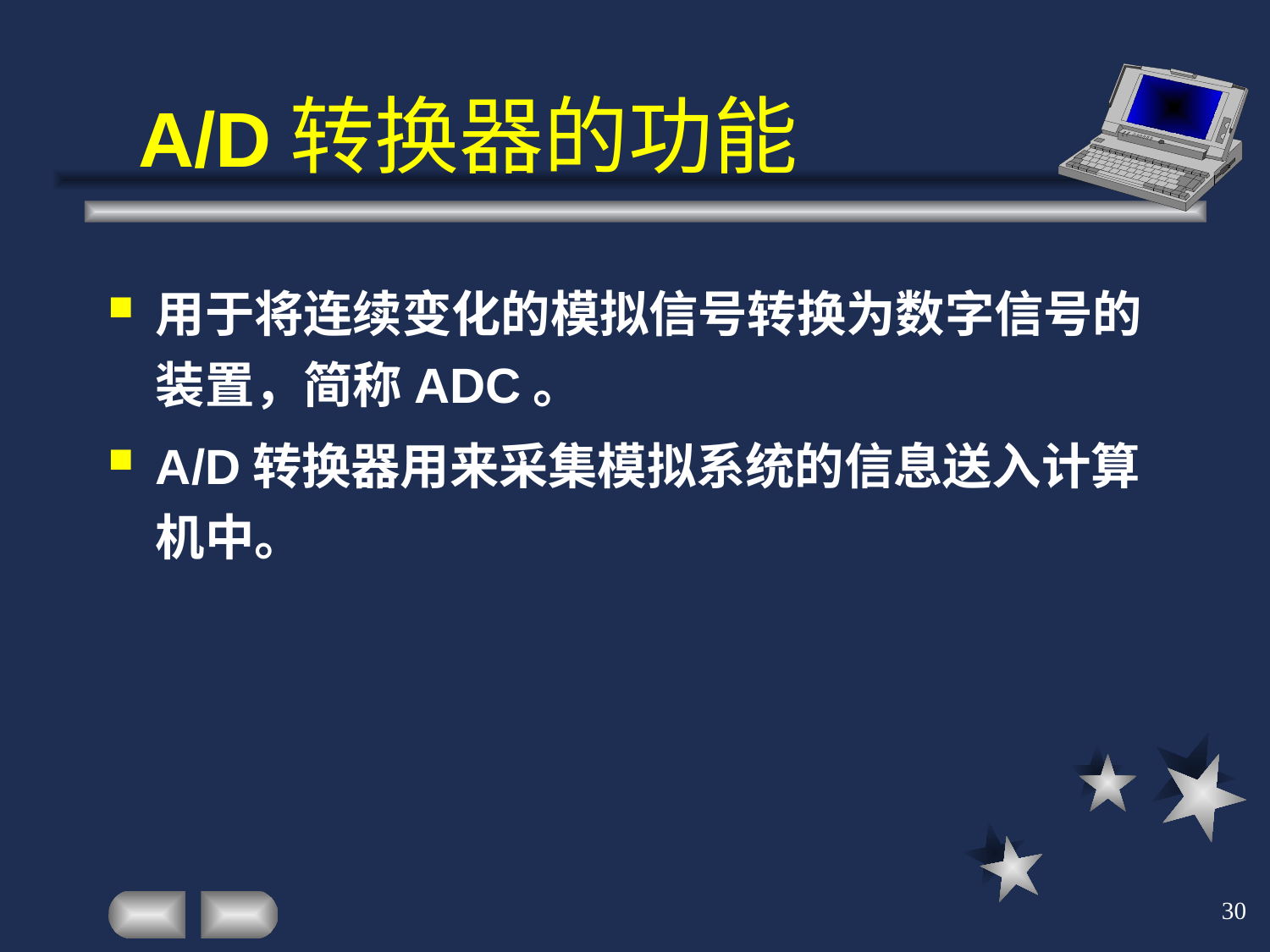

# A/D转换器的功能
用于将连续变化的模拟信号转换为数字信号的装置，简称ADC。
A/D转换器用来采集模拟系统的信息送入计算机中。

30